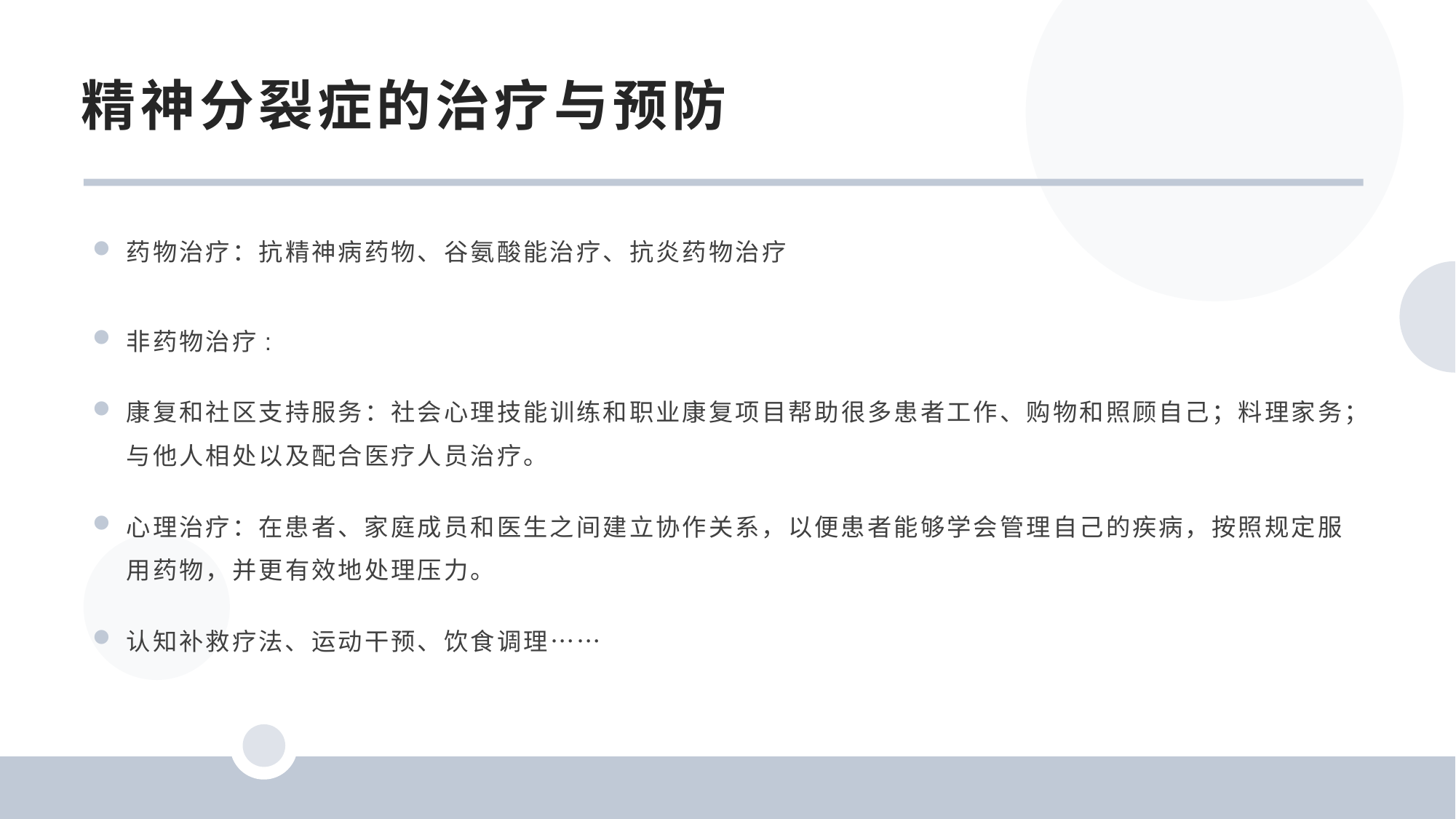

精神分裂症的治疗与预防
药物治疗：抗精神病药物、谷氨酸能治疗、抗炎药物治疗

非药物治疗:
康复和社区支持服务：社会心理技能训练和职业康复项目帮助很多患者工作、购物和照顾自己；料理家务；与他人相处以及配合医疗人员治疗。
心理治疗：在患者、家庭成员和医生之间建立协作关系，以便患者能够学会管理自己的疾病，按照规定服用药物，并更有效地处理压力。
认知补救疗法、运动干预、饮食调理……